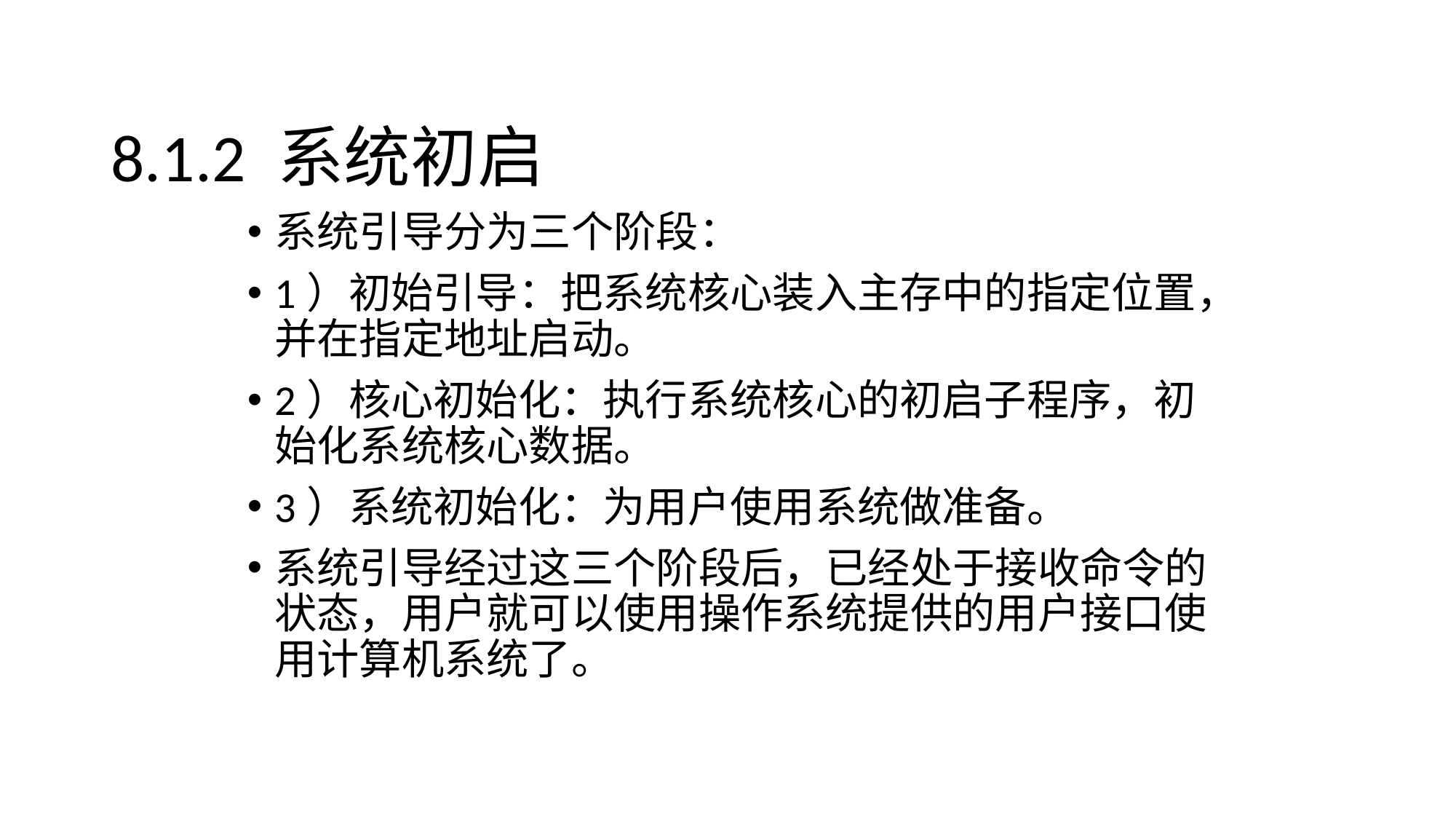

# 8.1.2 系统初启
系统引导分为三个阶段：
1）初始引导：把系统核心装入主存中的指定位置，并在指定地址启动。
2）核心初始化：执行系统核心的初启子程序，初始化系统核心数据。
3）系统初始化：为用户使用系统做准备。
系统引导经过这三个阶段后，已经处于接收命令的状态，用户就可以使用操作系统提供的用户接口使用计算机系统了。
5